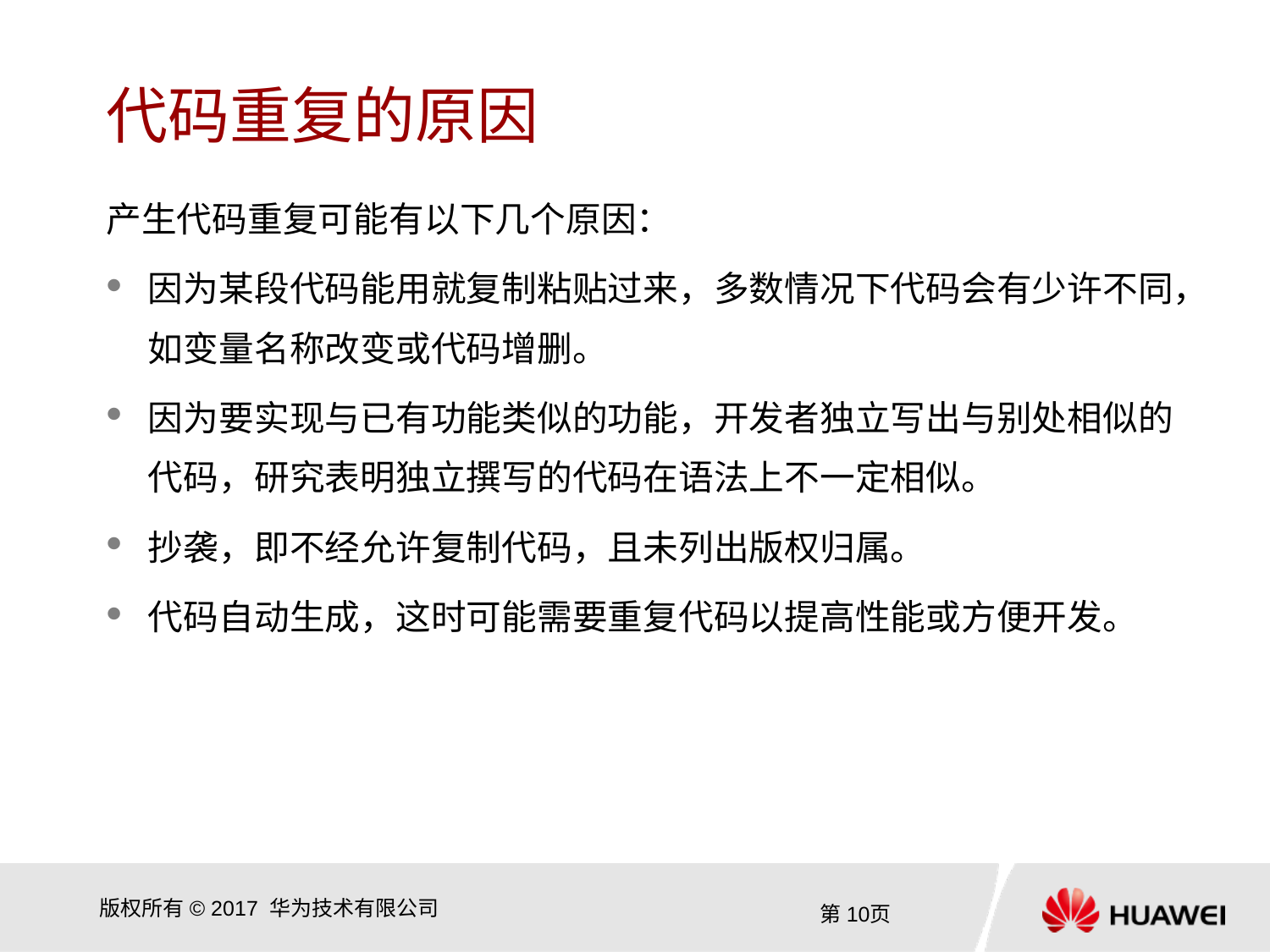

# 代码重复的原因
产生代码重复可能有以下几个原因：
因为某段代码能用就复制粘贴过来，多数情况下代码会有少许不同，如变量名称改变或代码增删。
因为要实现与已有功能类似的功能，开发者独立写出与别处相似的代码，研究表明独立撰写的代码在语法上不一定相似。
抄袭，即不经允许复制代码，且未列出版权归属。
代码自动生成，这时可能需要重复代码以提高性能或方便开发。